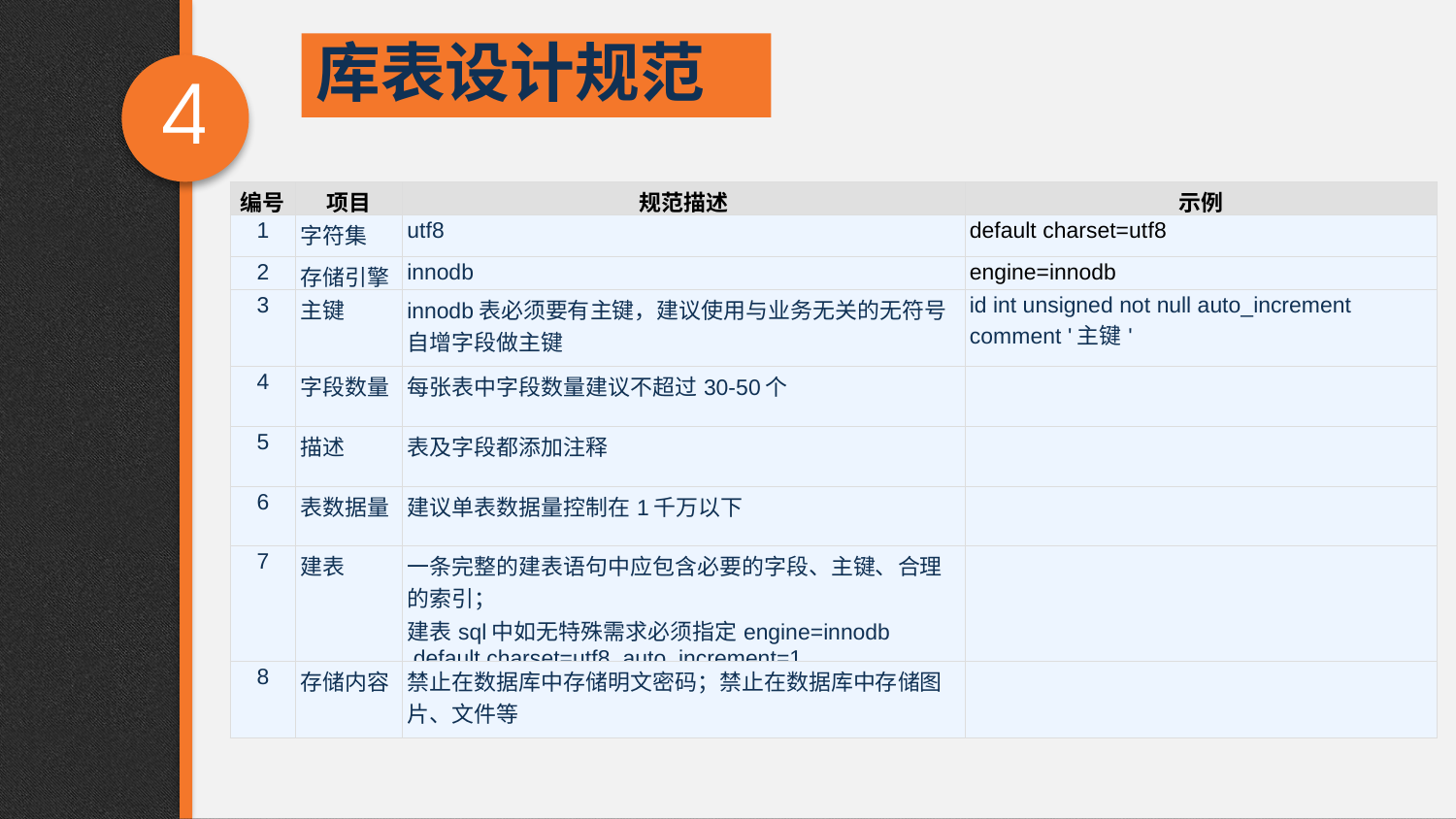

库表设计规范
4
| 编号 | 项目 | 规范描述 | 示例 |
| --- | --- | --- | --- |
| 1 | 字符集 | utf8 | default charset=utf8 |
| 2 | 存储引擎 | innodb | engine=innodb |
| 3 | 主键 | innodb表必须要有主键，建议使用与业务无关的无符号自增字段做主键 | id int unsigned not null auto\_increment comment '主键' |
| 4 | 字段数量 | 每张表中字段数量建议不超过30-50个 |  |
| 5 | 描述 | 表及字段都添加注释 |  |
| 6 | 表数据量 | 建议单表数据量控制在1千万以下 |  |
| 7 | 建表 | 一条完整的建表语句中应包含必要的字段、主键、合理的索引； 建表sql中如无特殊需求必须指定engine=innodb  default charset=utf8  auto\_increment=1 |  |
| 8 | 存储内容 | 禁止在数据库中存储明文密码；禁止在数据库中存储图片、文件等 |  |